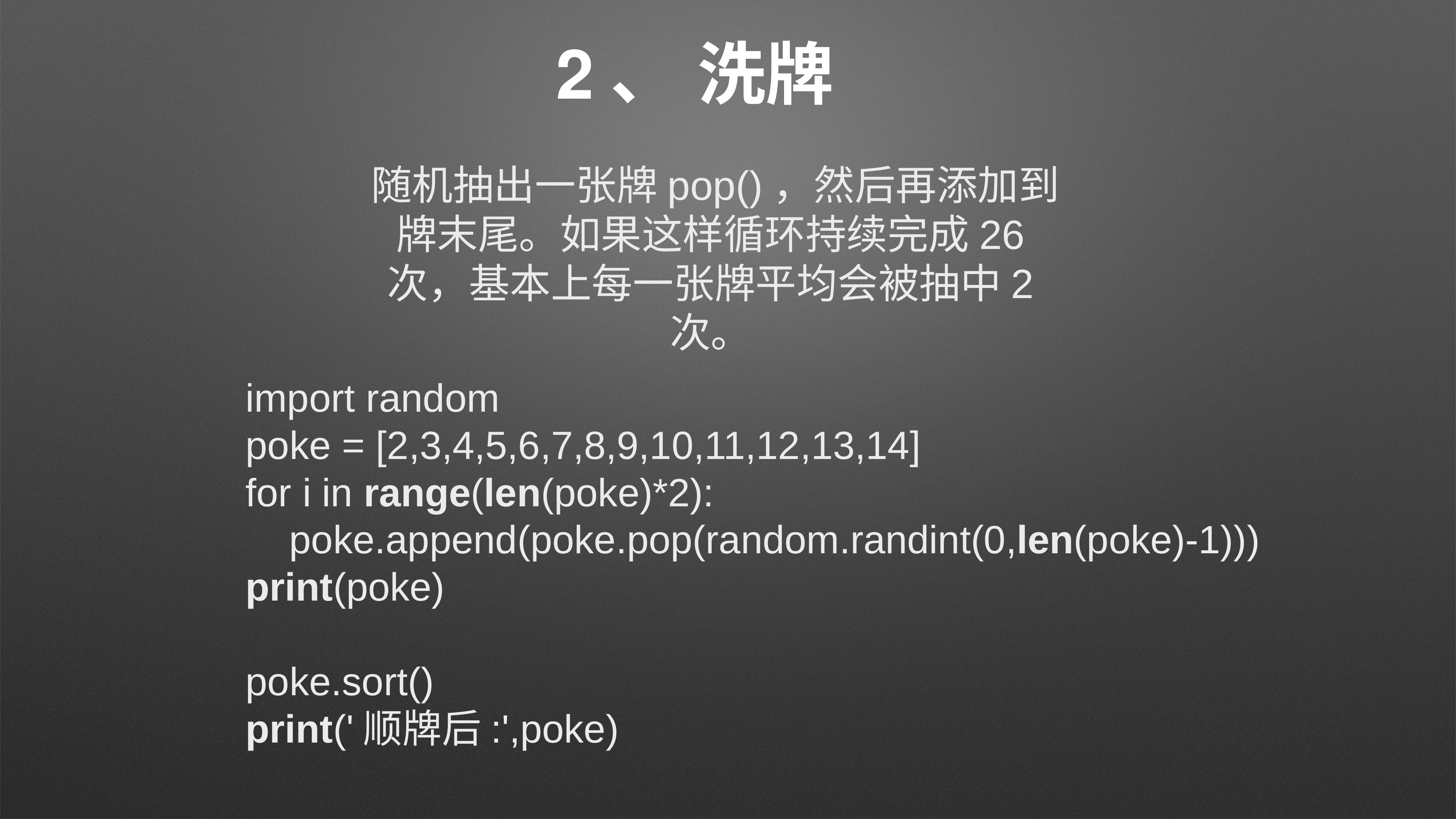

# 2、 洗牌
随机抽出一张牌pop()，然后再添加到牌末尾。如果这样循环持续完成26次，基本上每一张牌平均会被抽中2次。
import random
poke = [2,3,4,5,6,7,8,9,10,11,12,13,14]
for i in range(len(poke)*2):
    poke.append(poke.pop(random.randint(0,len(poke)-1)))
print(poke)

poke.sort()
print('顺牌后:',poke)